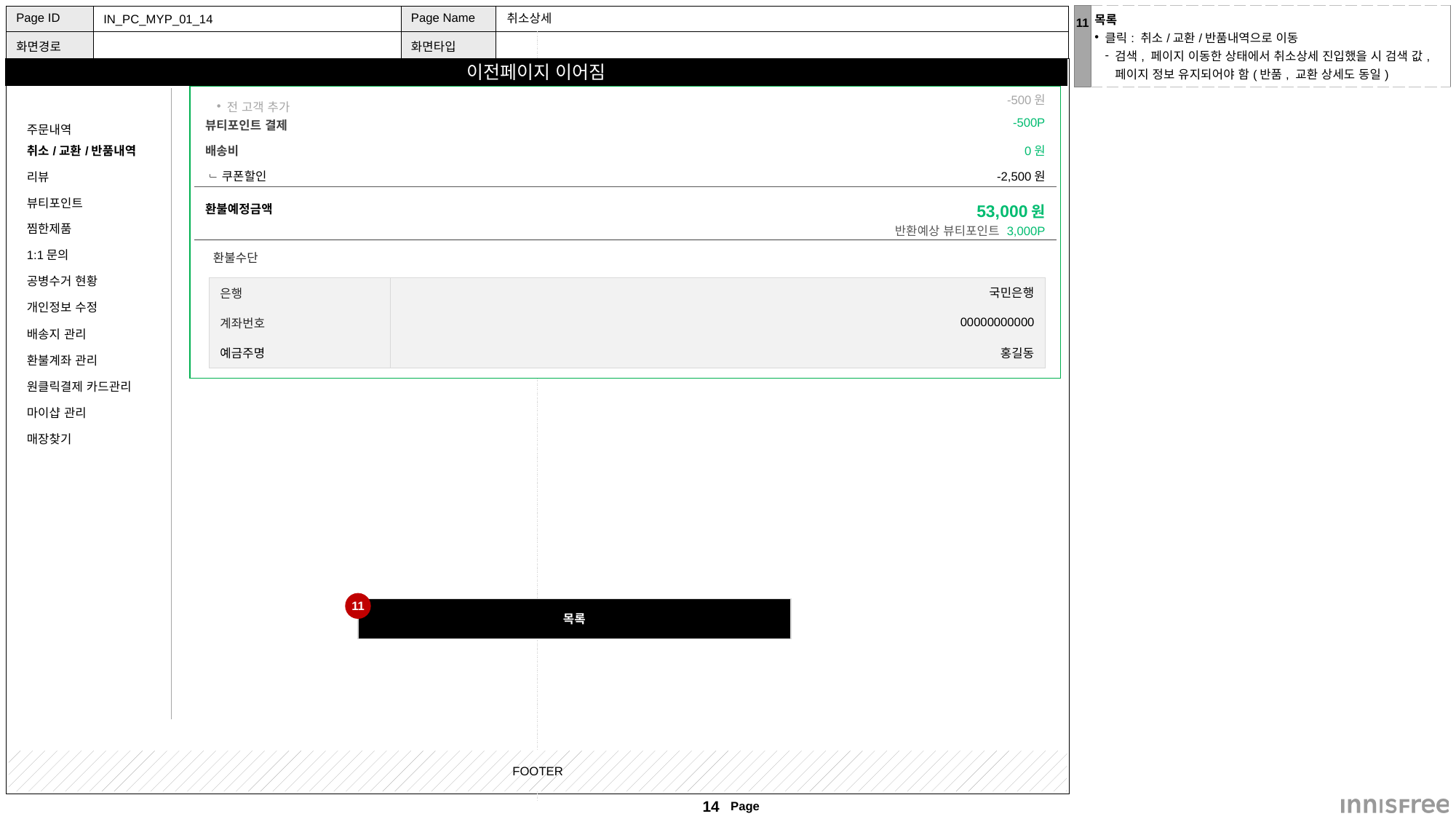

| 11 | 목록 클릭: 취소/교환/반품내역으로 이동 검색, 페이지 이동한 상태에서 취소상세 진입했을 시 검색 값, 페이지 정보 유지되어야 함(반품, 교환 상세도 동일) |
| --- | --- |
IN_PC_MYP_01_14
# 취소상세

| 주문내역 |
| --- |
| 취소/교환/반품내역 |
| 리뷰 |
| 뷰티포인트 |
| 찜한제품 |
| 1:1문의 |
| 공병수거 현황 |
| 개인정보 수정 |
| 배송지 관리 |
| 환불계좌 관리 |
| 원클릭결제 카드관리 |
| 마이샵 관리 |
| 매장찾기 |
|  |
| 전 고객 추가 | -500원 |
| --- | --- |
| 뷰티포인트 결제 | -500P |
| 배송비 | 0원 |
| ⨽쿠폰할인 | -2,500원 |
| 환불예정금액 | 53,000원 반환예상 뷰티포인트 3,000P |
환불수단
| 은행 | 국민은행 |
| --- | --- |
| 계좌번호 | 00000000000 |
| 예금주명 | 홍길동 |
11
목록
FOOTER